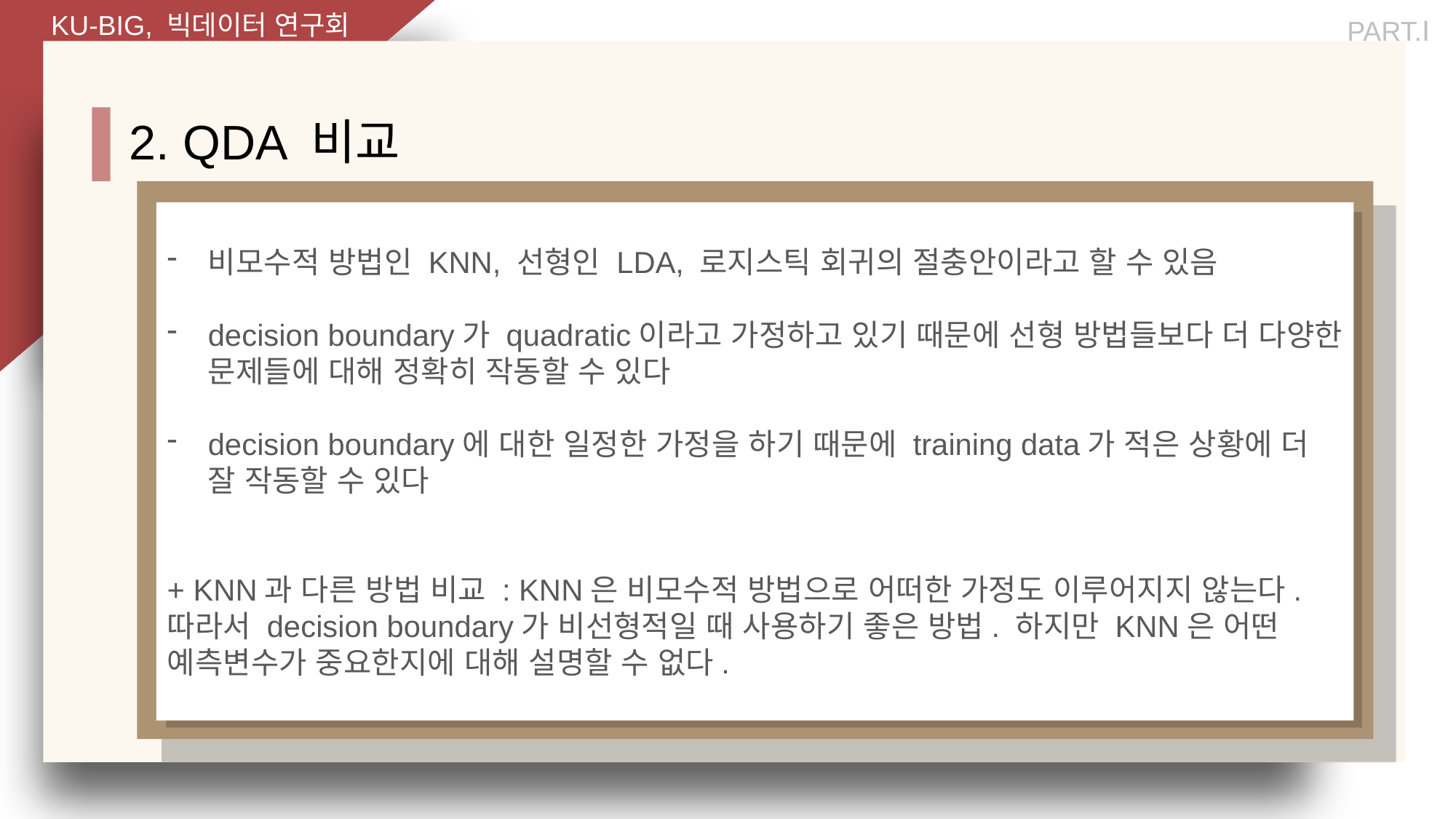

PART.Ⅰ
# 2. QDA 비교

비모수적 방법인 KNN, 선형인 LDA, 로지스틱 회귀의 절충안이라고 할 수 있음

decision boundary가 quadratic이라고 가정하고 있기 때문에 선형 방법들보다 더 다양한 문제들에 대해 정확히 작동할 수 있다

decision boundary에 대한 일정한 가정을 하기 때문에 training data가 적은 상황에 더 잘 작동할 수 있다

+ KNN과 다른 방법 비교 : KNN은 비모수적 방법으로 어떠한 가정도 이루어지지 않는다. 따라서 decision boundary가 비선형적일 때 사용하기 좋은 방법. 하지만 KNN은 어떤 예측변수가 중요한지에 대해 설명할 수 없다.